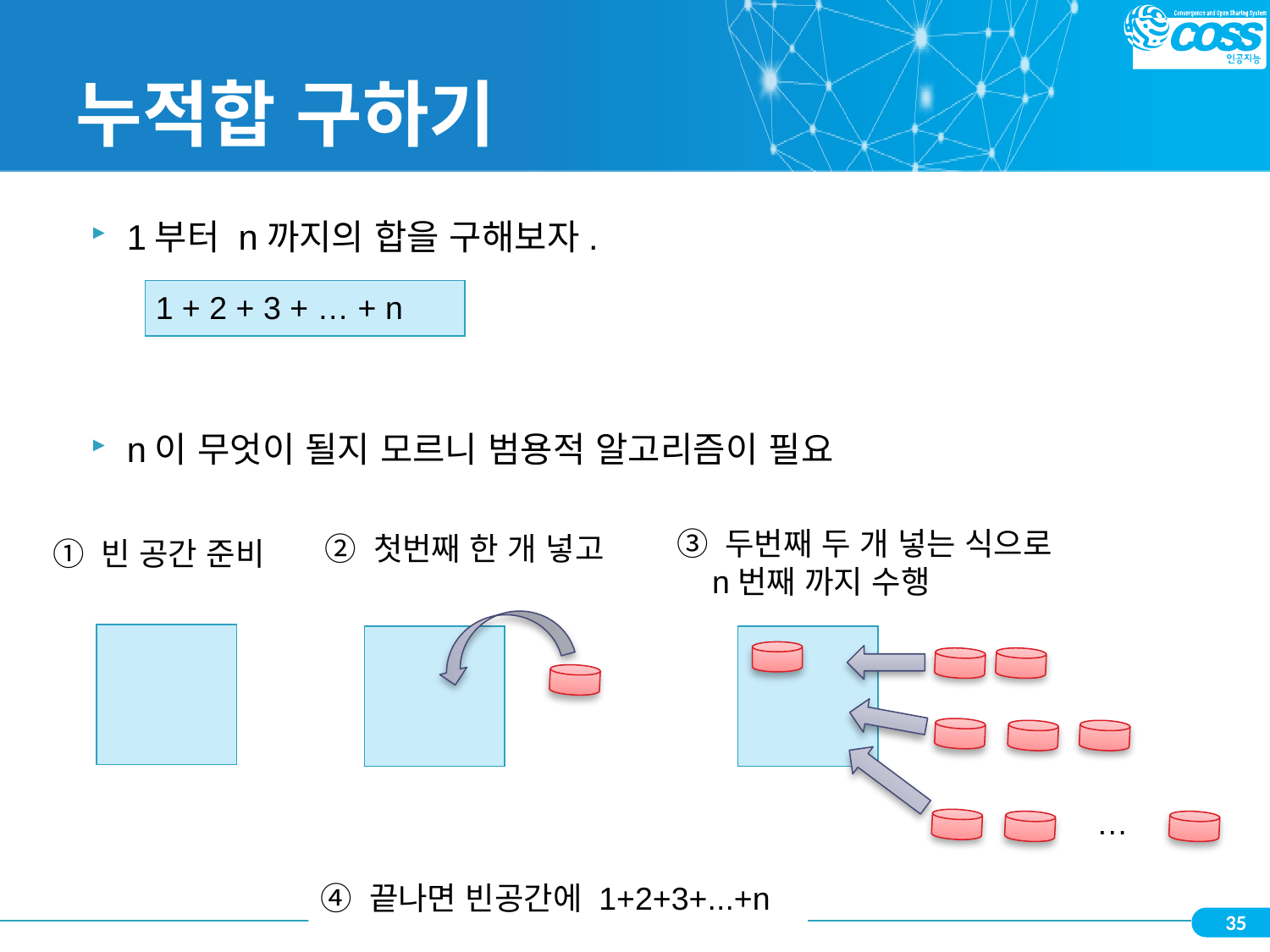

# 누적합 구하기
1부터 n까지의 합을 구해보자.

n이 무엇이 될지 모르니 범용적 알고리즘이 필요

| 1 + 2 + 3 + … + n |
| --- |
③ 두번째 두 개 넣는 식으로
    n번째 까지 수행
② 첫번째 한 개 넣고

① 빈 공간 준비

|  |
| --- |
|  |
| --- |
|  |
| --- |

…

④ 끝나면 빈공간에 1+2+3+...+n